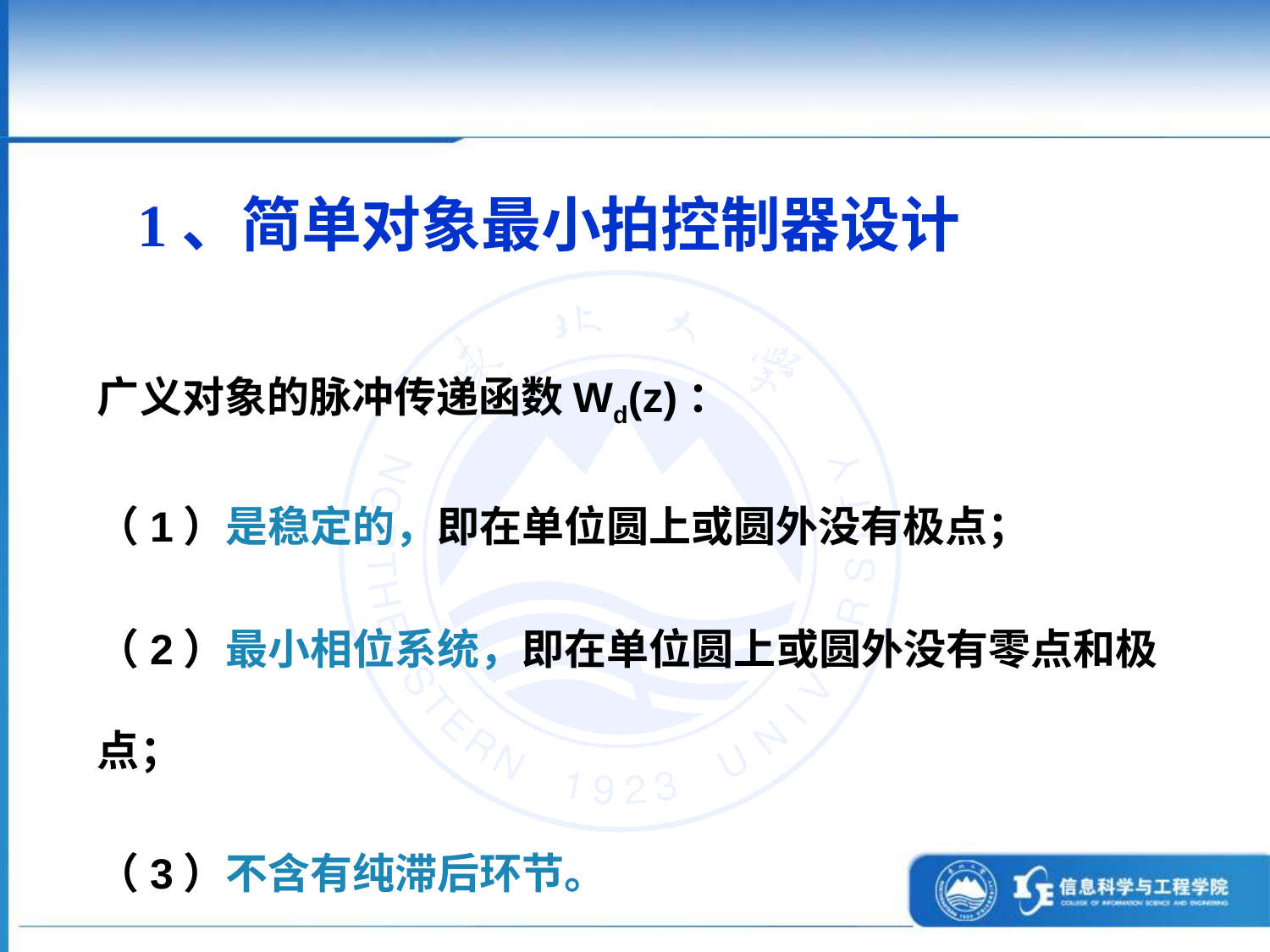

1、简单对象最小拍控制器设计
广义对象的脉冲传递函数Wd(z)：
（1）是稳定的，即在单位圆上或圆外没有极点；
（2）最小相位系统，即在单位圆上或圆外没有零点和极点；
（3）不含有纯滞后环节。